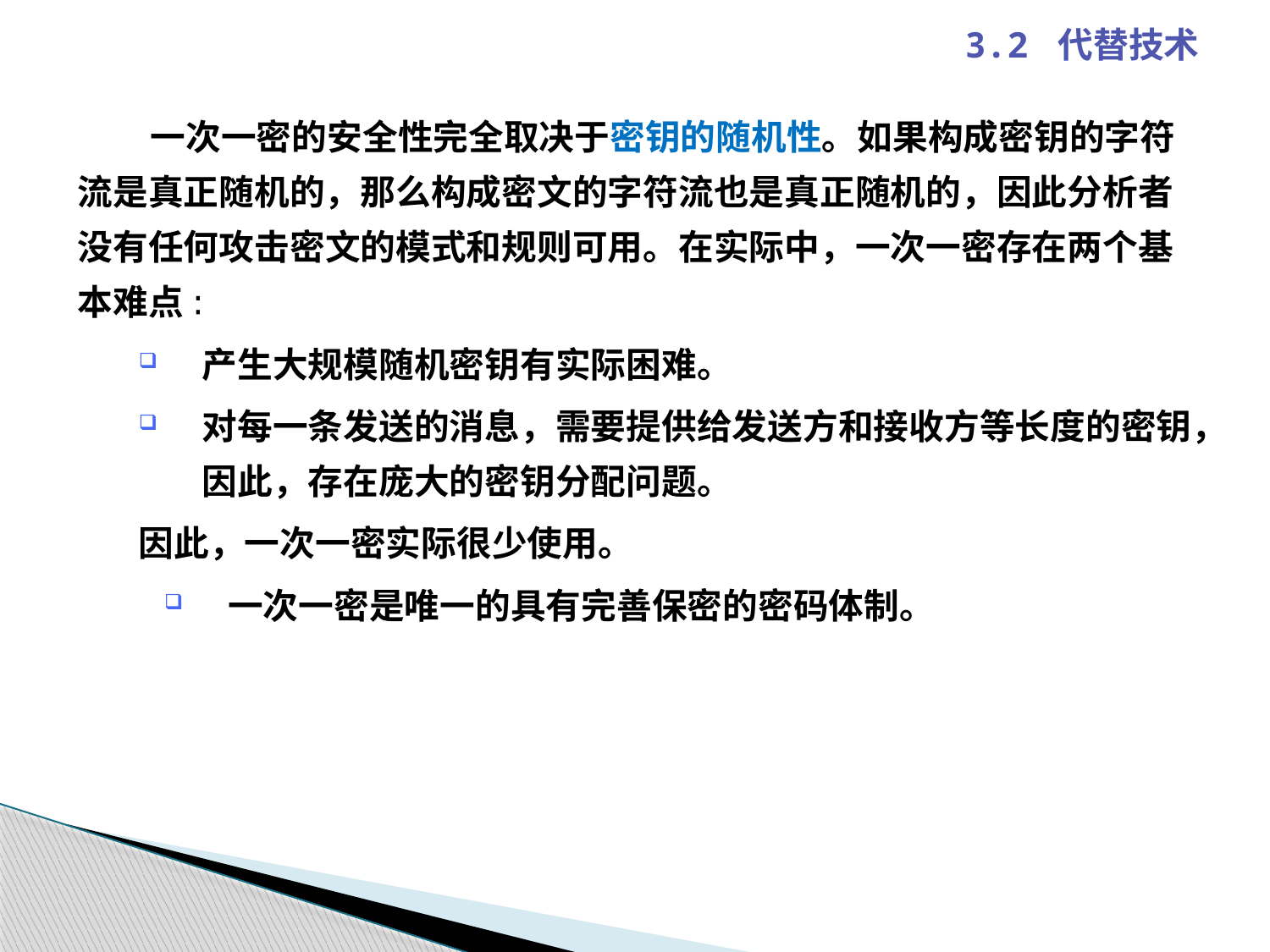

3.2 代替技术
        一次一密的安全性完全取决于密钥的随机性。如果构成密钥的字符流是真正随机的，那么构成密文的字符流也是真正随机的，因此分析者没有任何攻击密文的模式和规则可用。在实际中，一次一密存在两个基本难点:
产生大规模随机密钥有实际困难。
对每一条发送的消息，需要提供给发送方和接收方等长度的密钥，因此，存在庞大的密钥分配问题。
因此，一次一密实际很少使用。
一次一密是唯一的具有完善保密的密码体制。